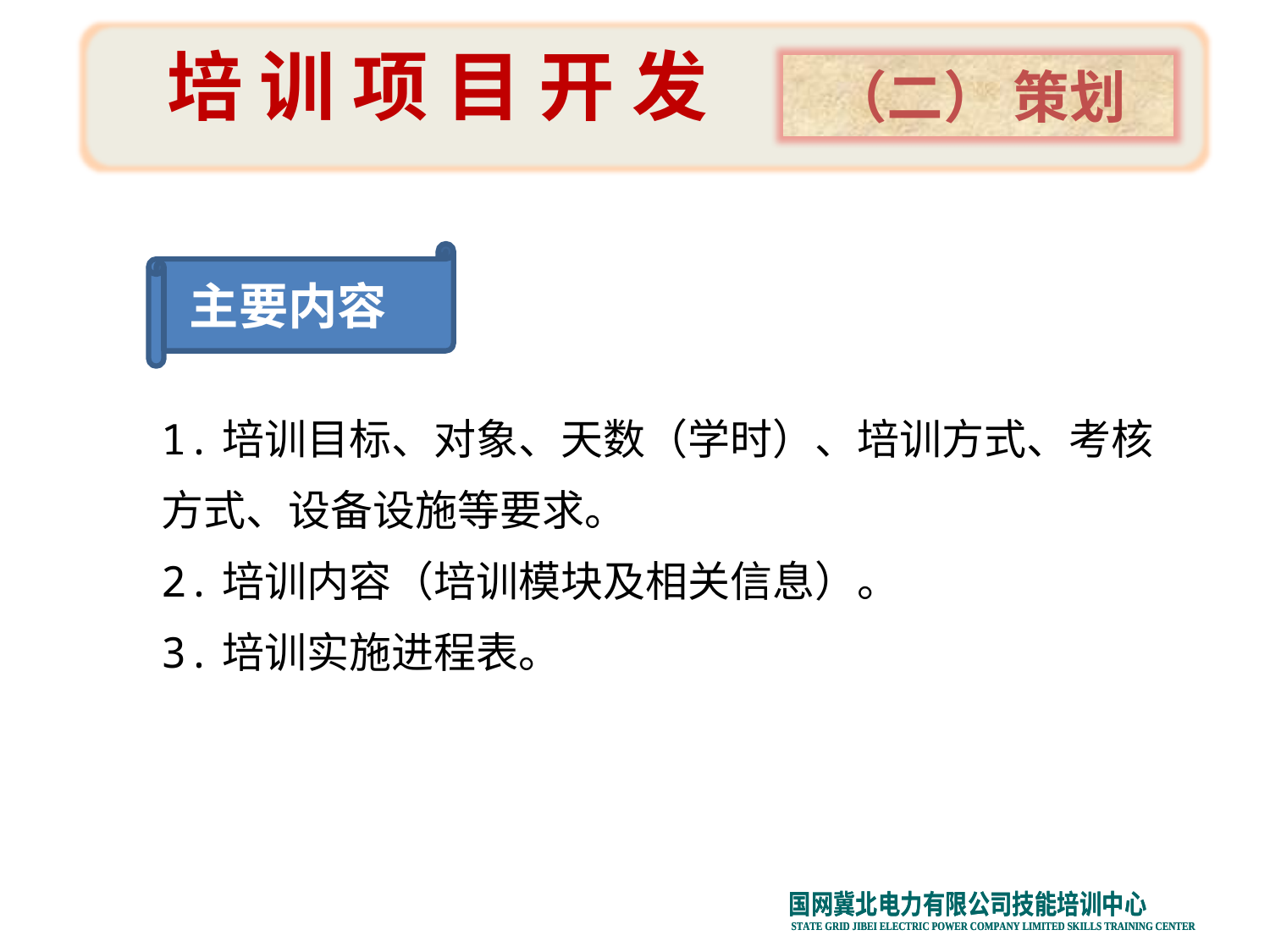

培 训 项 目 开 发
（二） 策划

主要内容

1.培训目标、对象、天数（学时）、培训方式、考核方式、设备设施等要求。
2.培训内容（培训模块及相关信息）。
3.培训实施进程表。